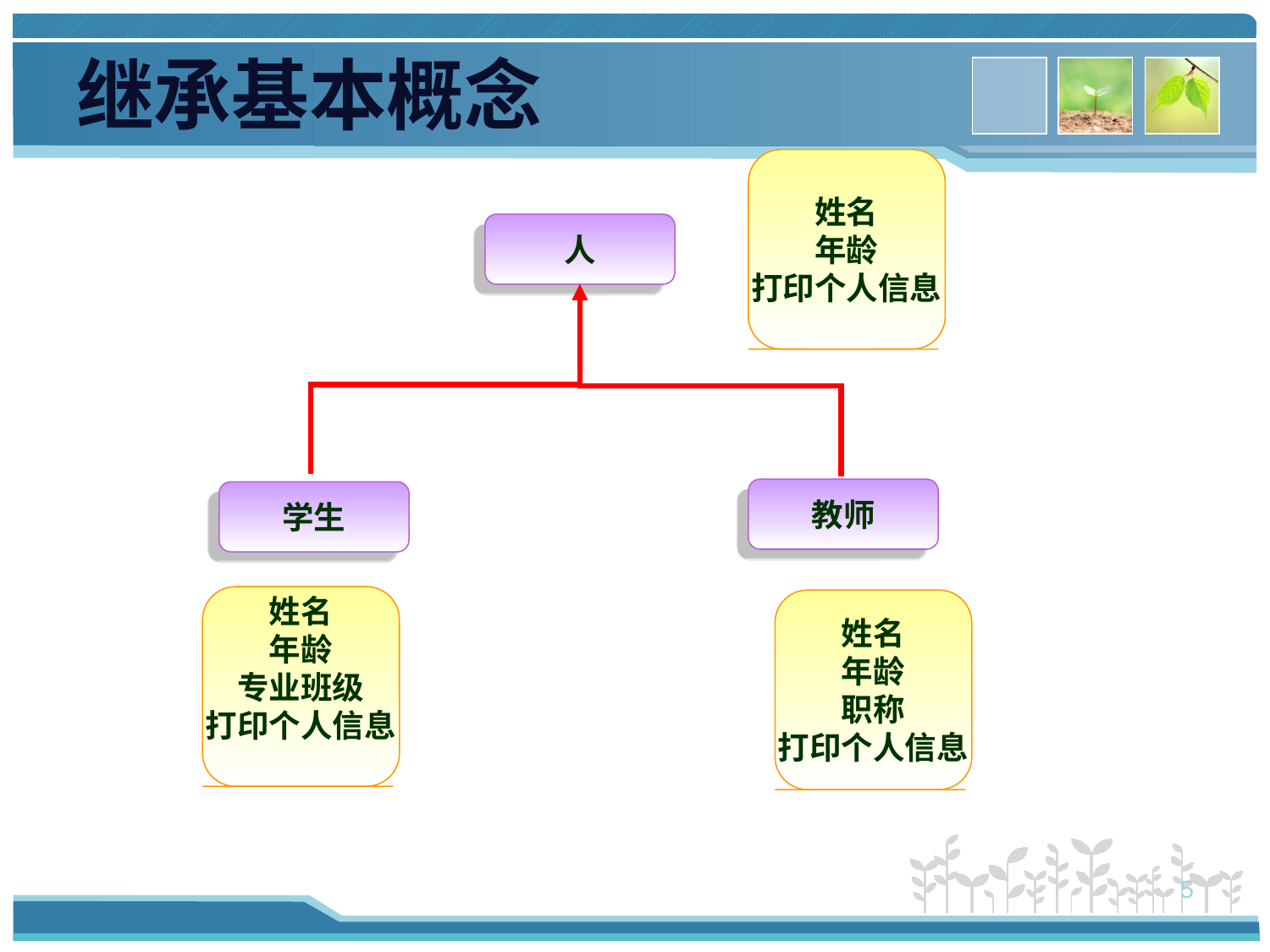

继承基本概念
姓名
年龄
打印个人信息

人
教师
学生
姓名
年龄
专业班级
打印个人信息

姓名
年龄
职称
打印个人信息

5